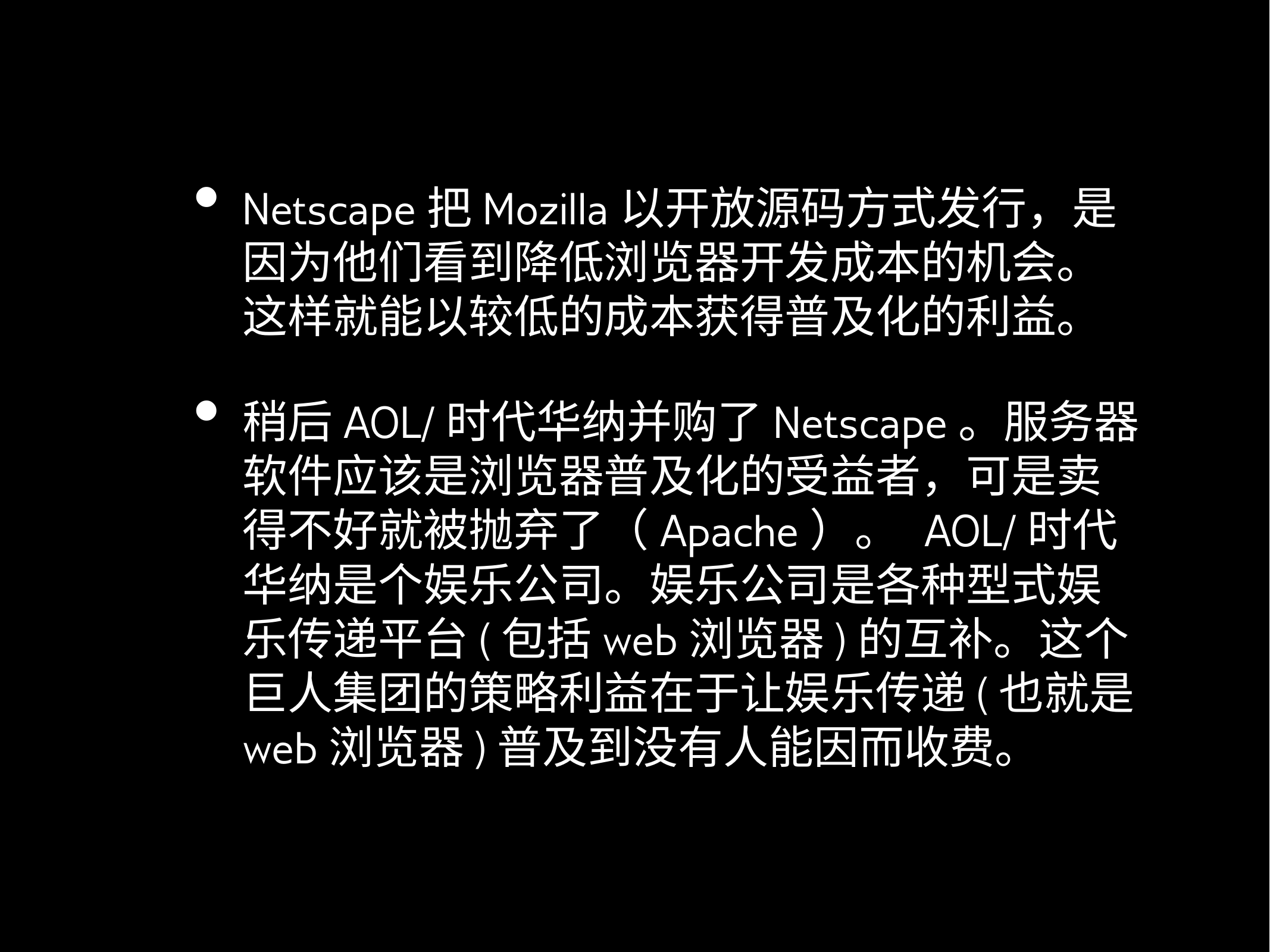

Netscape把Mozilla以开放源码方式发行，是因为他们看到降低浏览器开发成本的机会。这样就能以较低的成本获得普及化的利益。
稍后AOL/时代华纳并购了Netscape。服务器软件应该是浏览器普及化的受益者，可是卖得不好就被抛弃了（Apache）。 AOL/时代华纳是个娱乐公司。娱乐公司是各种型式娱乐传递平台(包括web浏览器)的互补。这个巨人集团的策略利益在于让娱乐传递(也就是web浏览器)普及到没有人能因而收费。